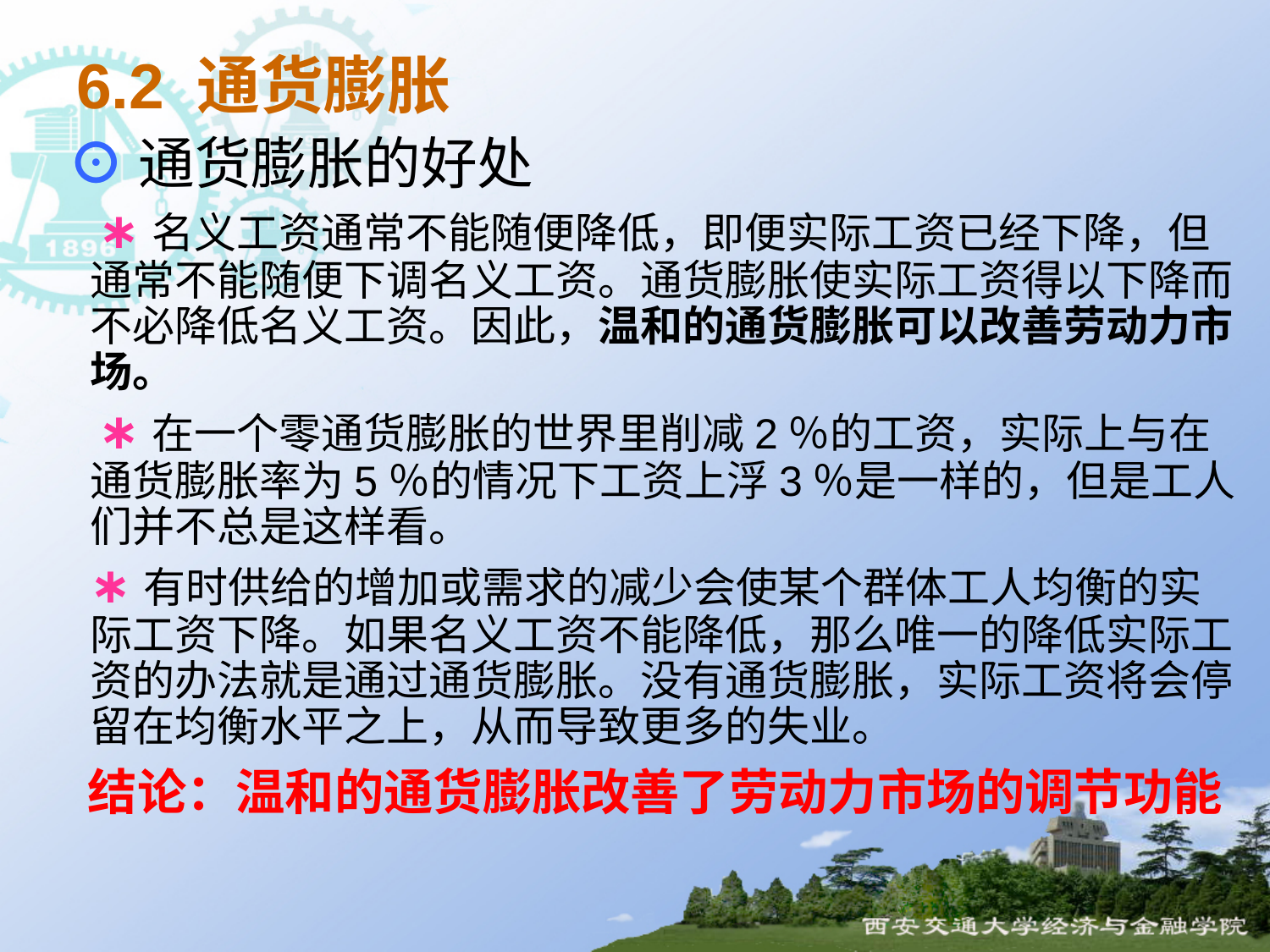

6.2 通货膨胀
  ⊙通货膨胀的好处
     ∗名义工资通常不能随便降低，即便实际工资已经下降，但通常不能随便下调名义工资。通货膨胀使实际工资得以下降而不必降低名义工资。因此，温和的通货膨胀可以改善劳动力市场。
     ∗在一个零通货膨胀的世界里削减2％的工资，实际上与在通货膨胀率为5％的情况下工资上浮3％是一样的，但是工人们并不总是这样看。
     ∗有时供给的增加或需求的减少会使某个群体工人均衡的实际工资下降。如果名义工资不能降低，那么唯一的降低实际工资的办法就是通过通货膨胀。没有通货膨胀，实际工资将会停留在均衡水平之上，从而导致更多的失业。
   结论：温和的通货膨胀改善了劳动力市场的调节功能